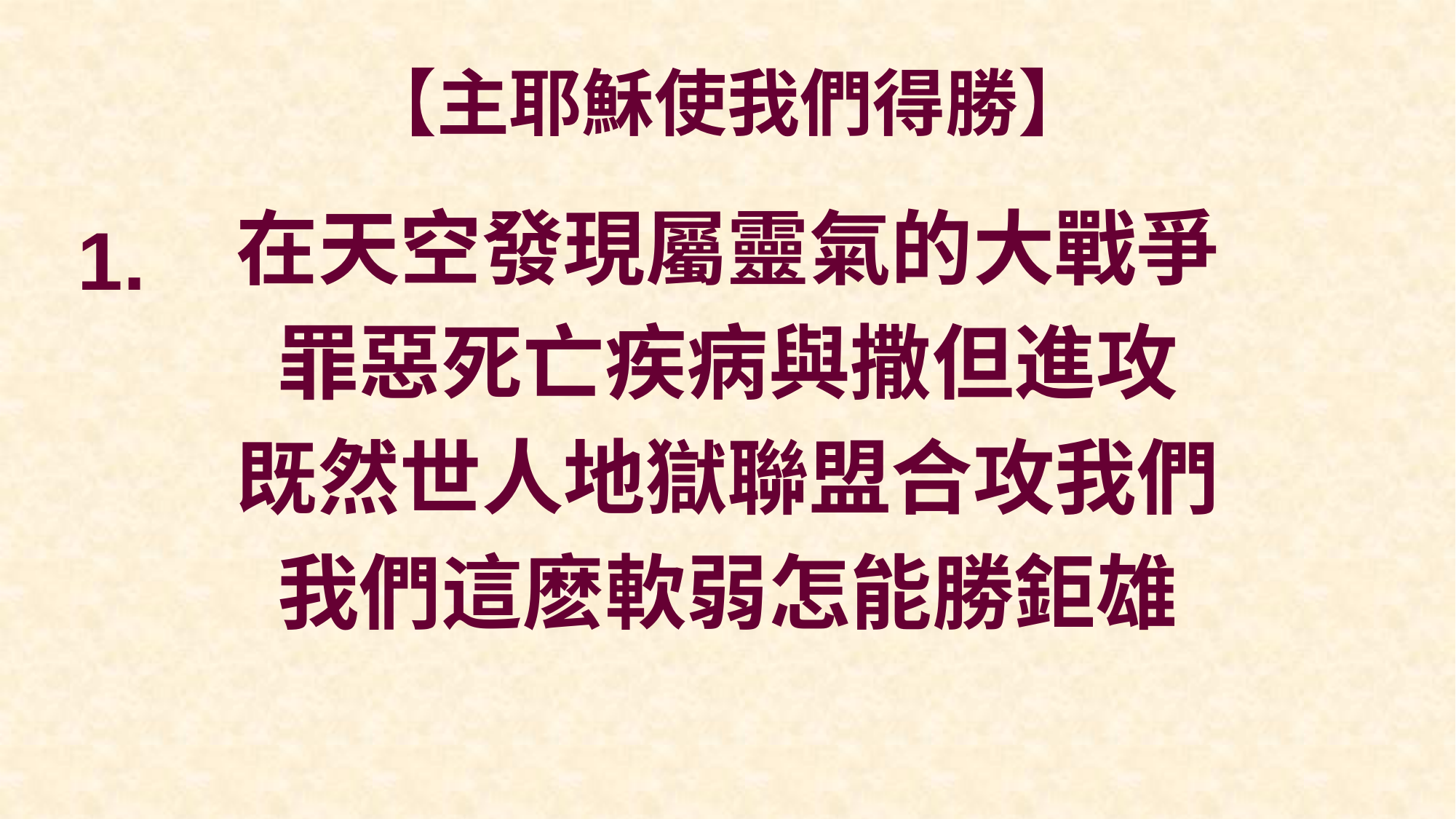

# 【主耶穌使我們得勝】
在天空發現屬靈氣的大戰爭
罪惡死亡疾病與撒但進攻
既然世人地獄聯盟合攻我們
我們這麽軟弱怎能勝鉅雄
1.